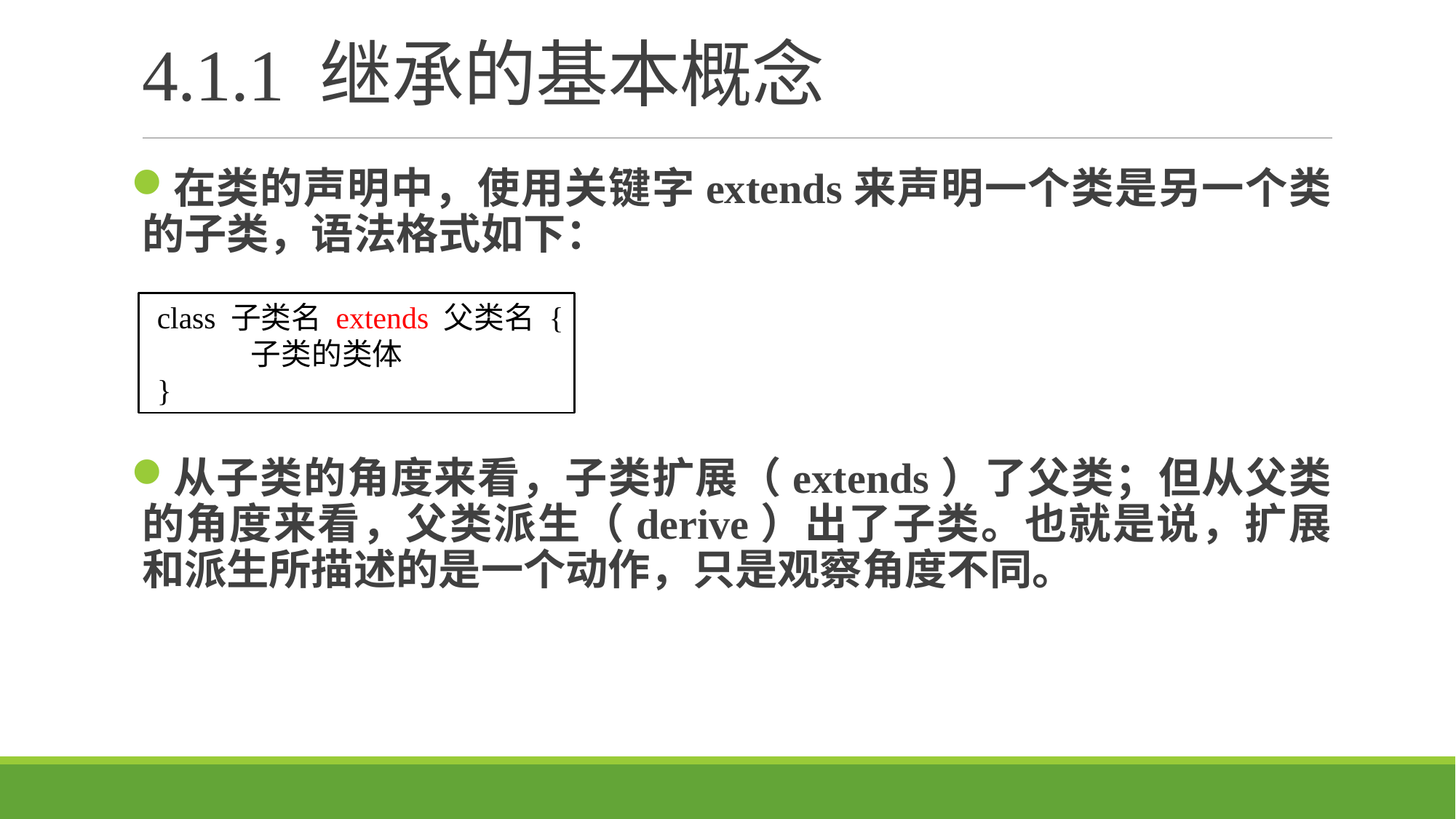

# 4.1.1 继承的基本概念
在类的声明中，使用关键字extends来声明一个类是另一个类的子类，语法格式如下：

从子类的角度来看，子类扩展（extends）了父类；但从父类的角度来看，父类派生（derive）出了子类。也就是说，扩展和派生所描述的是一个动作，只是观察角度不同。
 class 子类名 extends 父类名 {
              子类的类体
 }